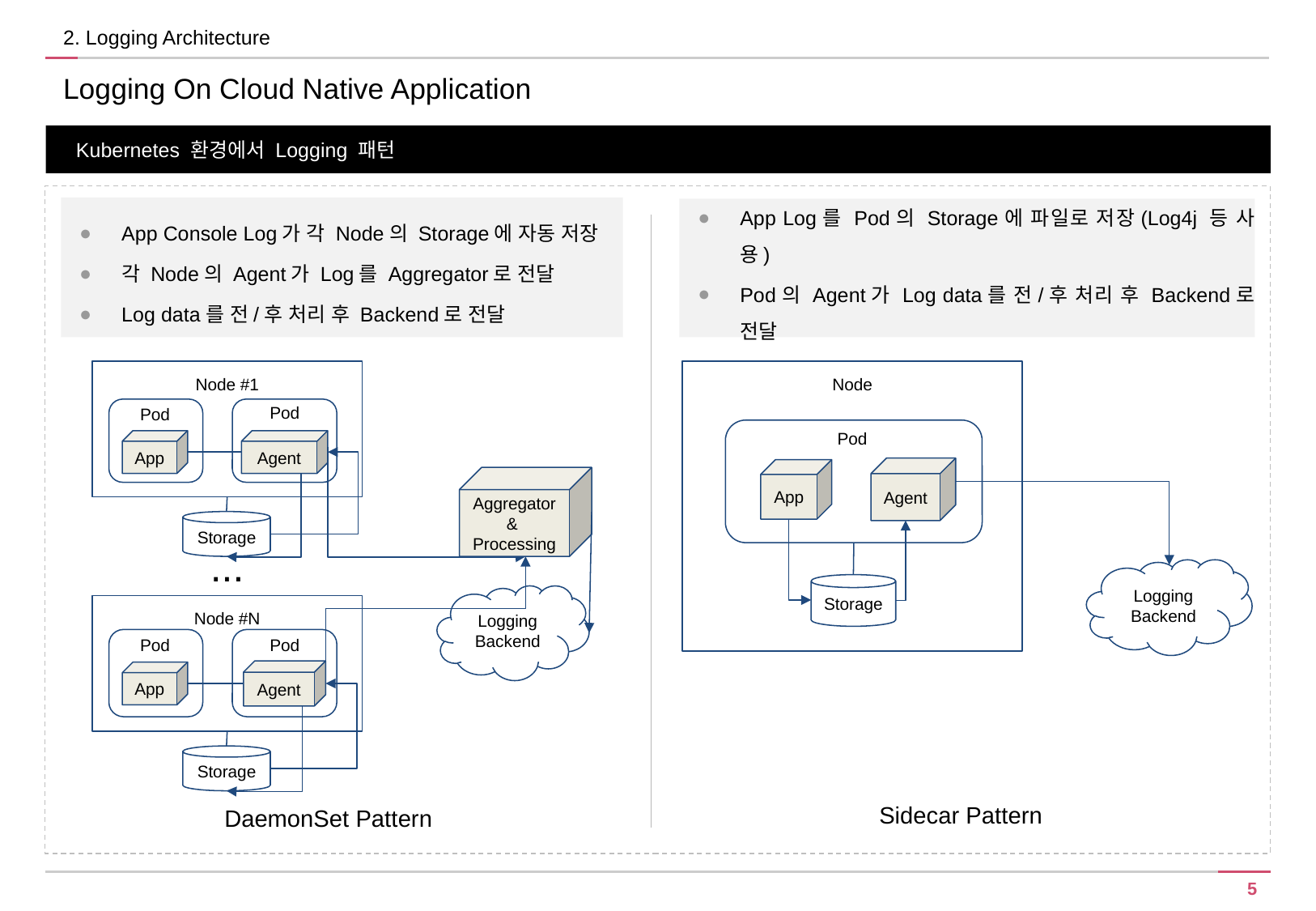

2. Logging Architecture

Logging On Cloud Native Application
Kubernetes 환경에서 Logging 패턴
App Console Log가 각 Node의 Storage에 자동 저장
각 Node의 Agent가 Log를 Aggregator로 전달
Log data를 전/후 처리 후 Backend로 전달
App Log를 Pod의 Storage에 파일로 저장(Log4j 등 사용)
Pod의 Agent가 Log data를 전/후 처리 후 Backend로 전달
Node #1

Po
Pod
Pod
Agent
App
Aggregator
&
Processing
Storage
...
Logging
Backend
Node #N
Pod
Pod

Po
Agent
App
Storage
DaemonSet Pattern
Node

Pod
Agent
App
Logging
Backend
Storage
Sidecar Pattern